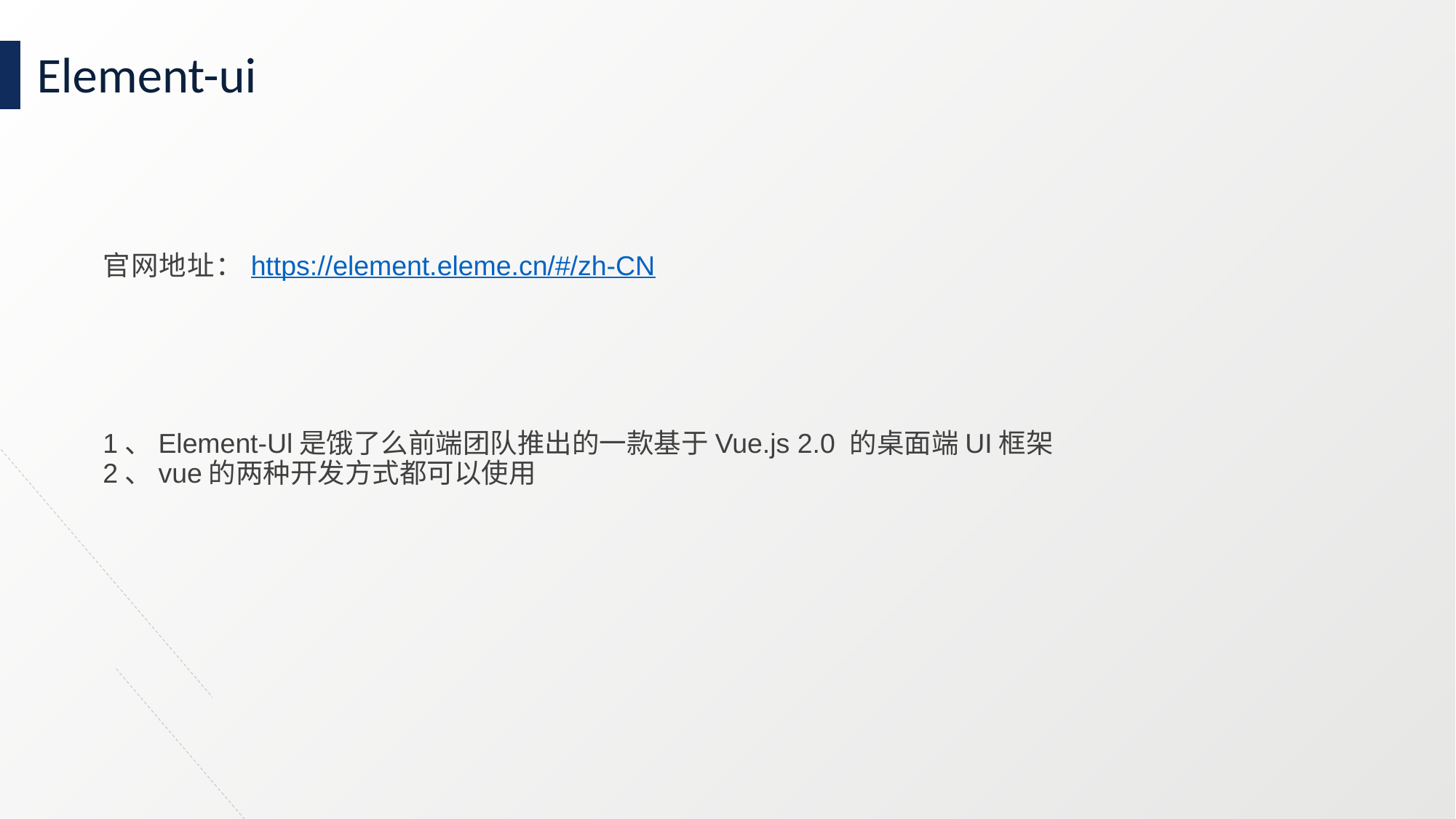

# Element-ui
官网地址：https://element.eleme.cn/#/zh-CN
1、Element-Ul是饿了么前端团队推出的一款基于Vue.js 2.0 的桌面端UI框架
2、vue的两种开发方式都可以使用